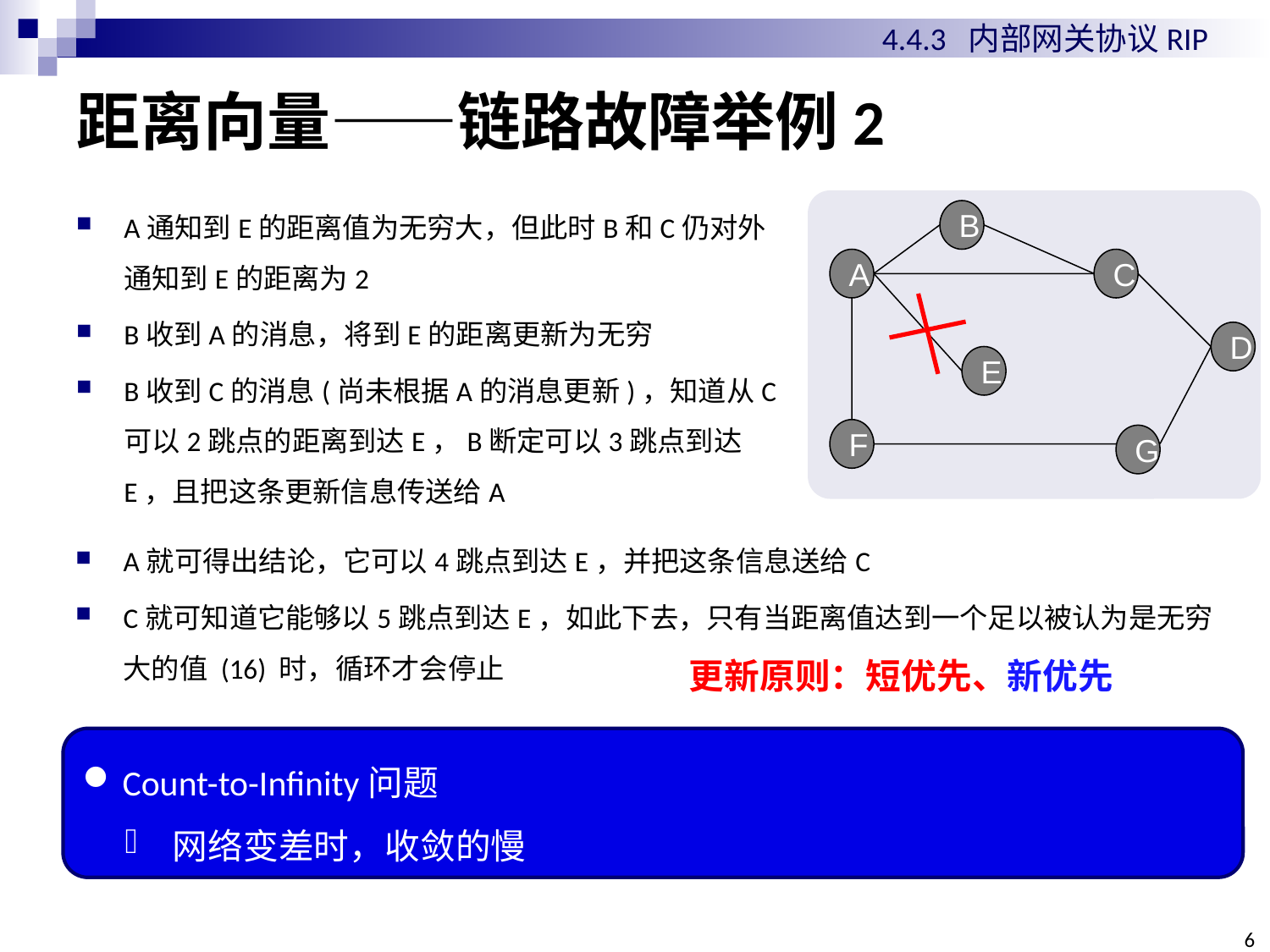

4.4.3  内部网关协议RIP
# 距离向量——链路故障举例2
A通知到E的距离值为无穷大，但此时B和C仍对外通知到E的距离为2
B收到A的消息，将到E的距离更新为无穷
B收到C的消息(尚未根据A的消息更新)，知道从C可以2跳点的距离到达E，B断定可以3跳点到达E，且把这条更新信息传送给A

B

A
C

D
E

F
G

A就可得出结论，它可以4跳点到达E，并把这条信息送给C
C就可知道它能够以5跳点到达E，如此下去，只有当距离值达到一个足以被认为是无穷大的值 (16) 时，循环才会停止

更新原则：短优先、新优先
Count-to-Infinity问题
网络变差时，收敛的慢
6